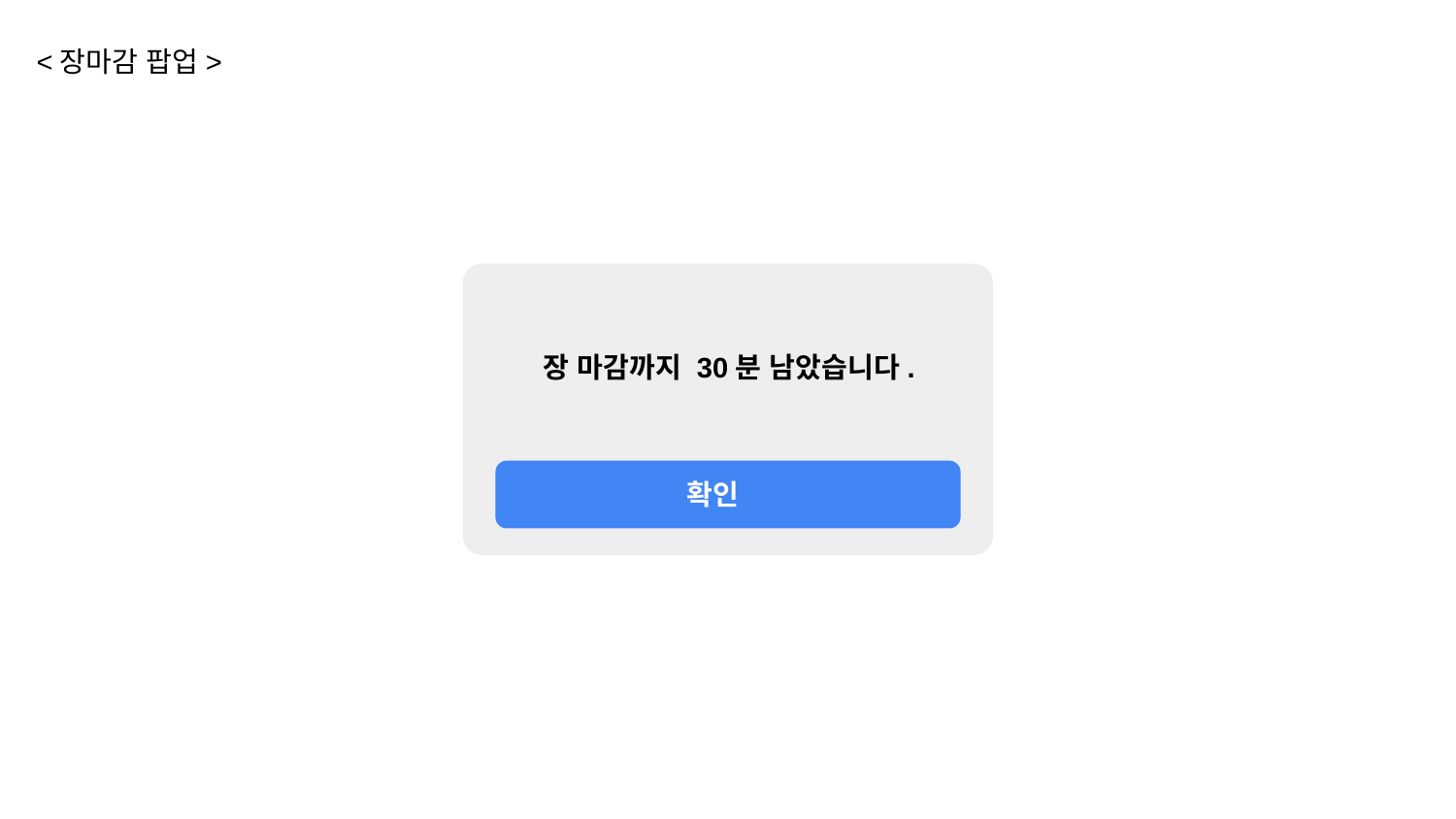

<장마감 팝업>

장 마감까지 30분 남았습니다.

확인